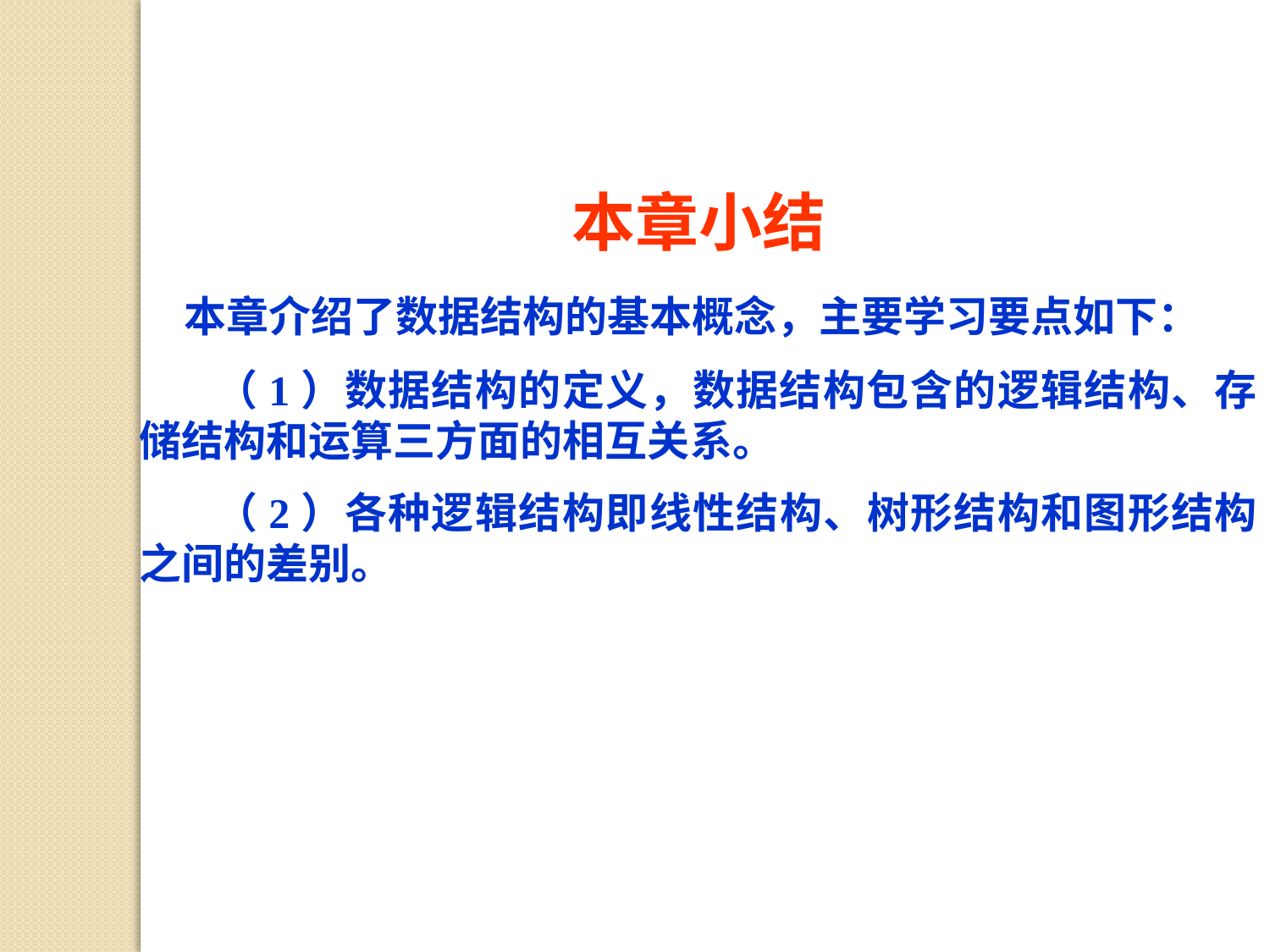

本章小结
   本章介绍了数据结构的基本概念，主要学习要点如下：
      （1）数据结构的定义，数据结构包含的逻辑结构、存储结构和运算三方面的相互关系。
      （2）各种逻辑结构即线性结构、树形结构和图形结构之间的差别。